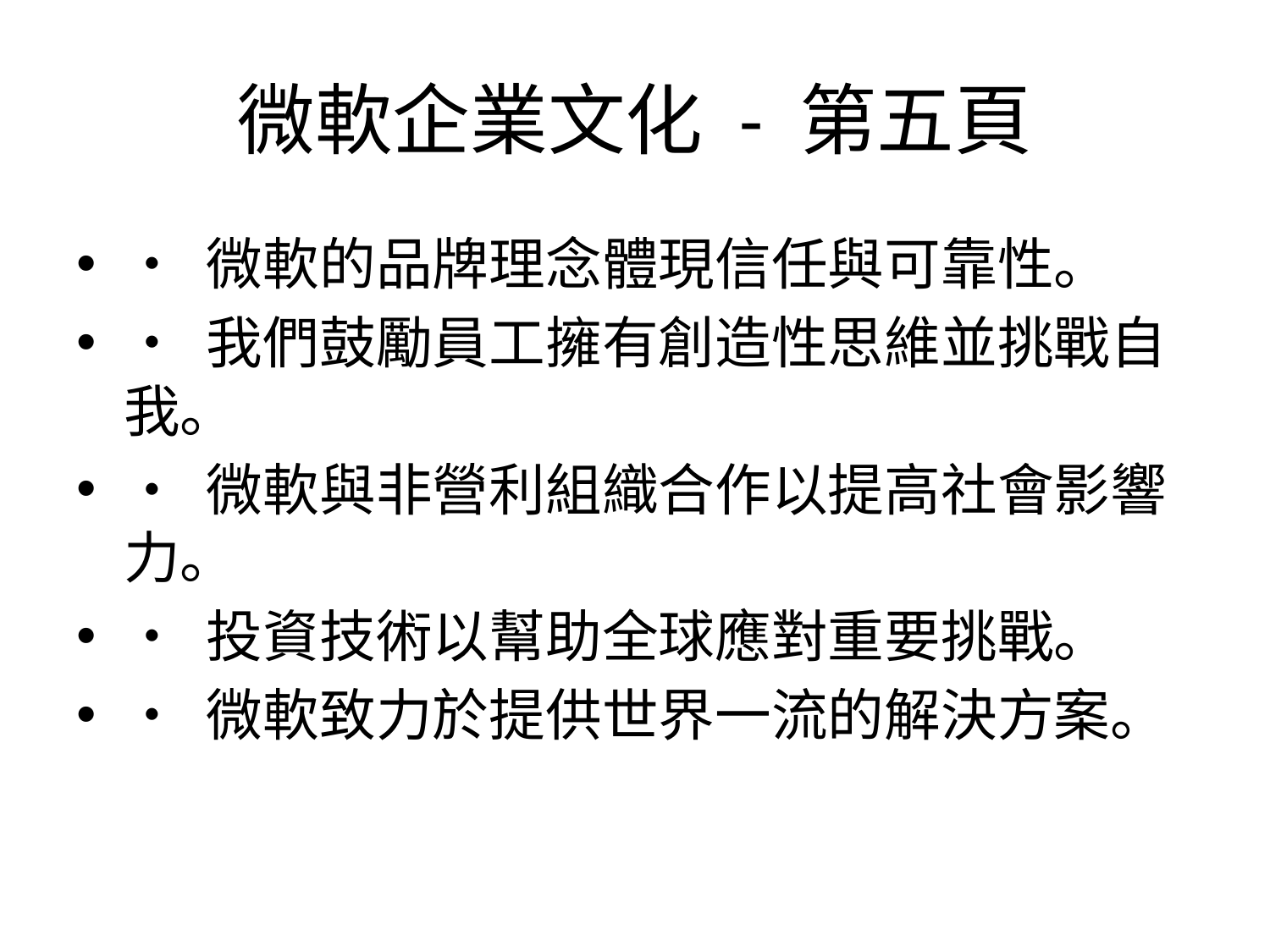

# 微軟企業文化 - 第五頁
• 微軟的品牌理念體現信任與可靠性。
• 我們鼓勵員工擁有創造性思維並挑戰自我。
• 微軟與非營利組織合作以提高社會影響力。
• 投資技術以幫助全球應對重要挑戰。
• 微軟致力於提供世界一流的解決方案。